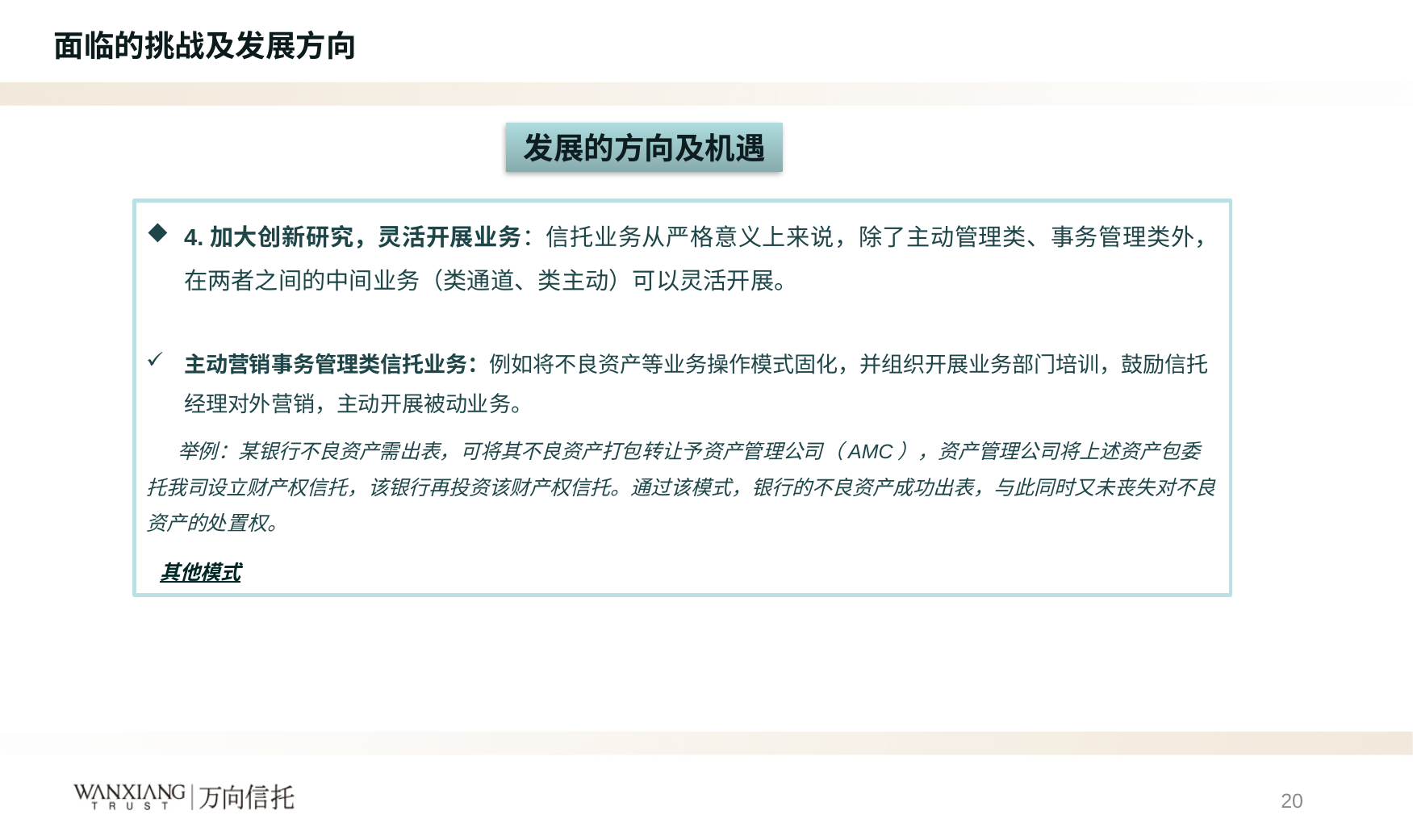

标  题 一
面临的挑战及发展方向
发展的方向及机遇
4.加大创新研究，灵活开展业务：信托业务从严格意义上来说，除了主动管理类、事务管理类外，在两者之间的中间业务（类通道、类主动）可以灵活开展。

主动营销事务管理类信托业务：例如将不良资产等业务操作模式固化，并组织开展业务部门培训，鼓励信托经理对外营销，主动开展被动业务。
      举例：某银行不良资产需出表，可将其不良资产打包转让予资产管理公司（AMC），资产管理公司将上述资产包委托我司设立财产权信托，该银行再投资该财产权信托。通过该模式，银行的不良资产成功出表，与此同时又未丧失对不良资产的处置权。
  其他模式
20